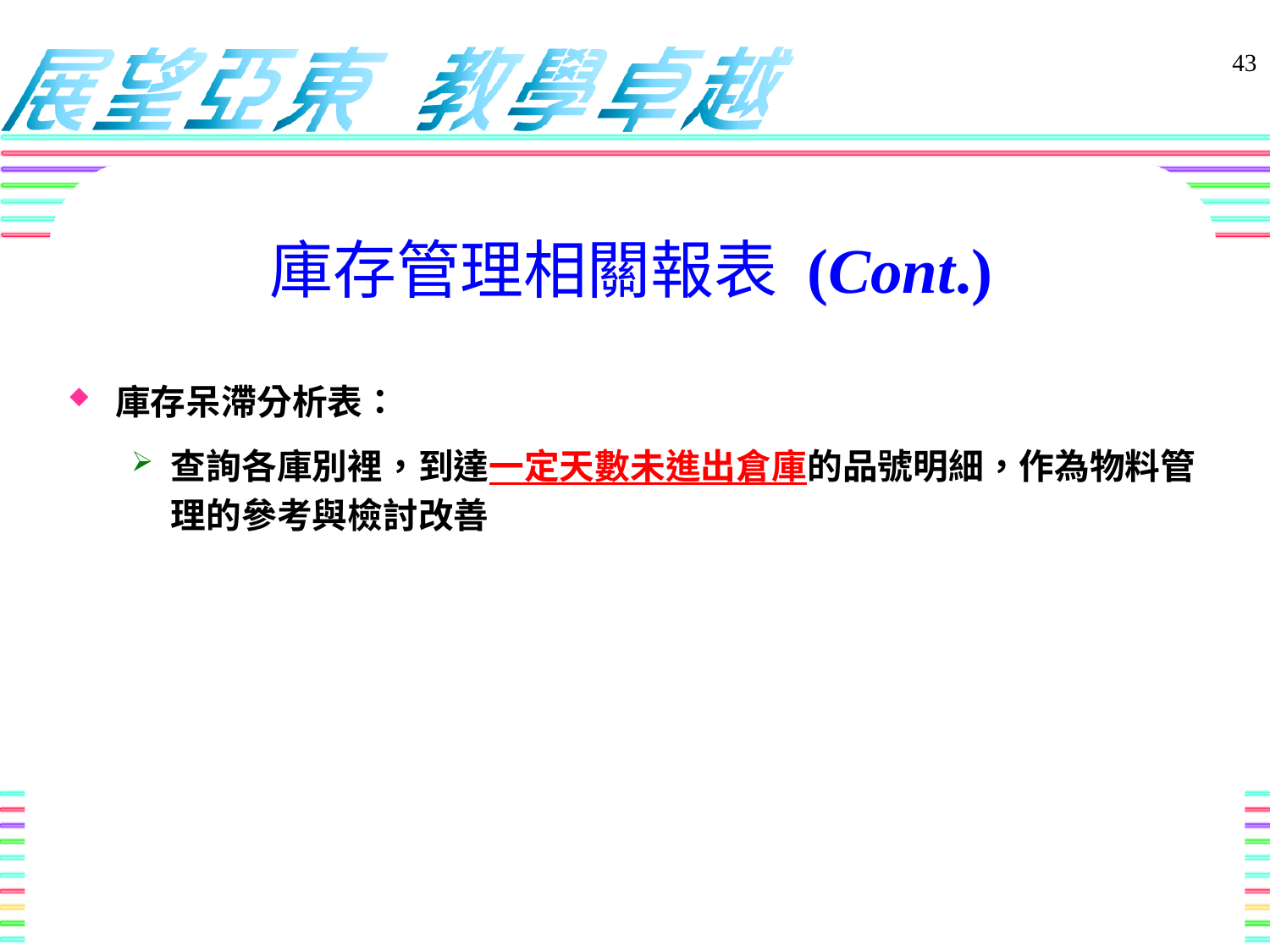

庫存管理相關報表 (Cont.)
43

庫存呆滯分析表：
查詢各庫別裡，到達一定天數未進出倉庫的品號明細，作為物料管理的參考與檢討改善